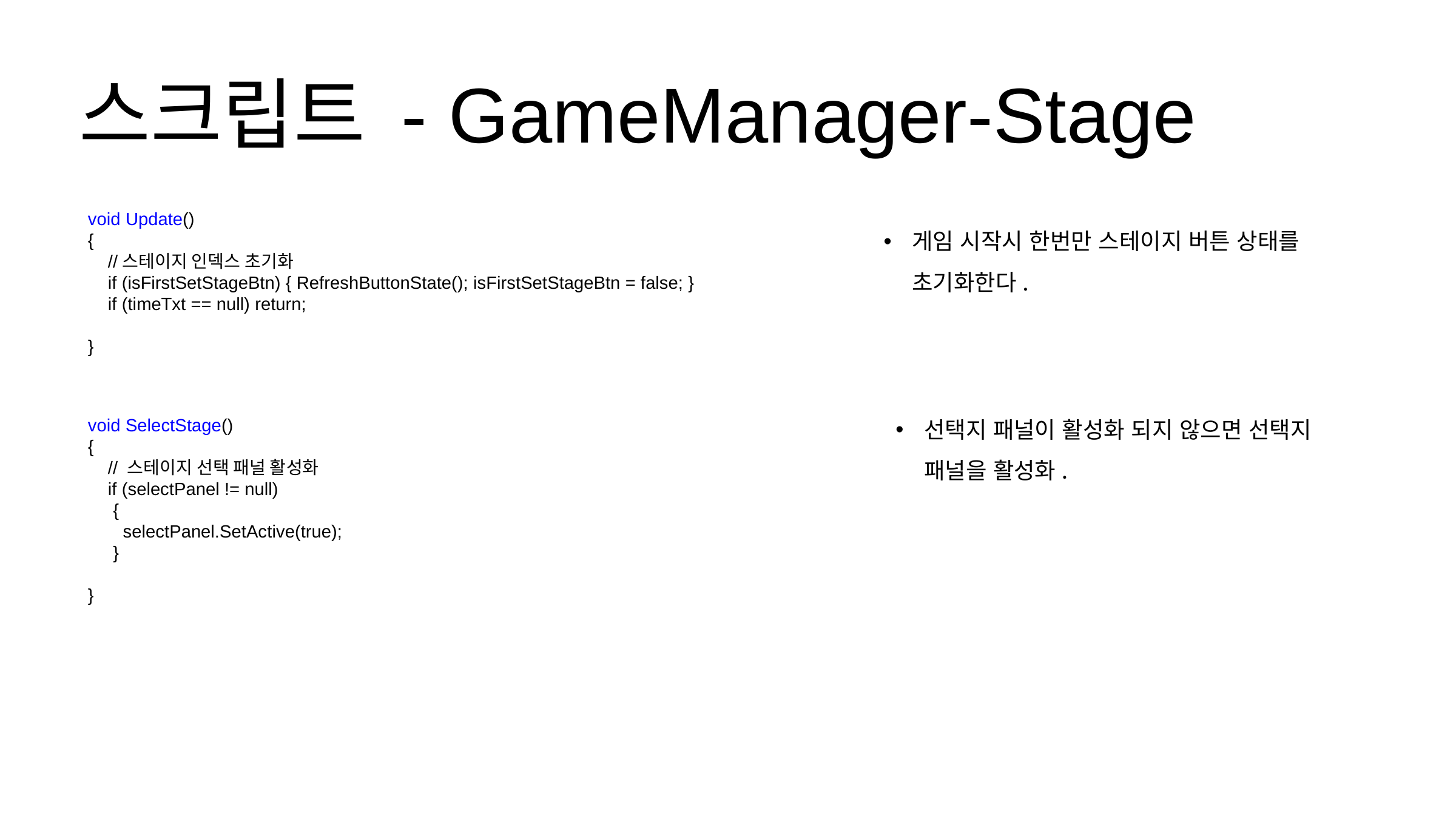

스크립트 - GameManager-Stage
void Update()
{
    //스테이지 인덱스 초기화
    if (isFirstSetStageBtn) { RefreshButtonState(); isFirstSetStageBtn = false; }
    if (timeTxt == null) return;

}

게임 시작시 한번만 스테이지 버튼 상태를 초기화한다.

선택지 패널이 활성화 되지 않으면 선택지 패널을 활성화.

void SelectStage()
{
    // 스테이지 선택 패널 활성화
    if (selectPanel != null)
     {
       selectPanel.SetActive(true);
     }

}